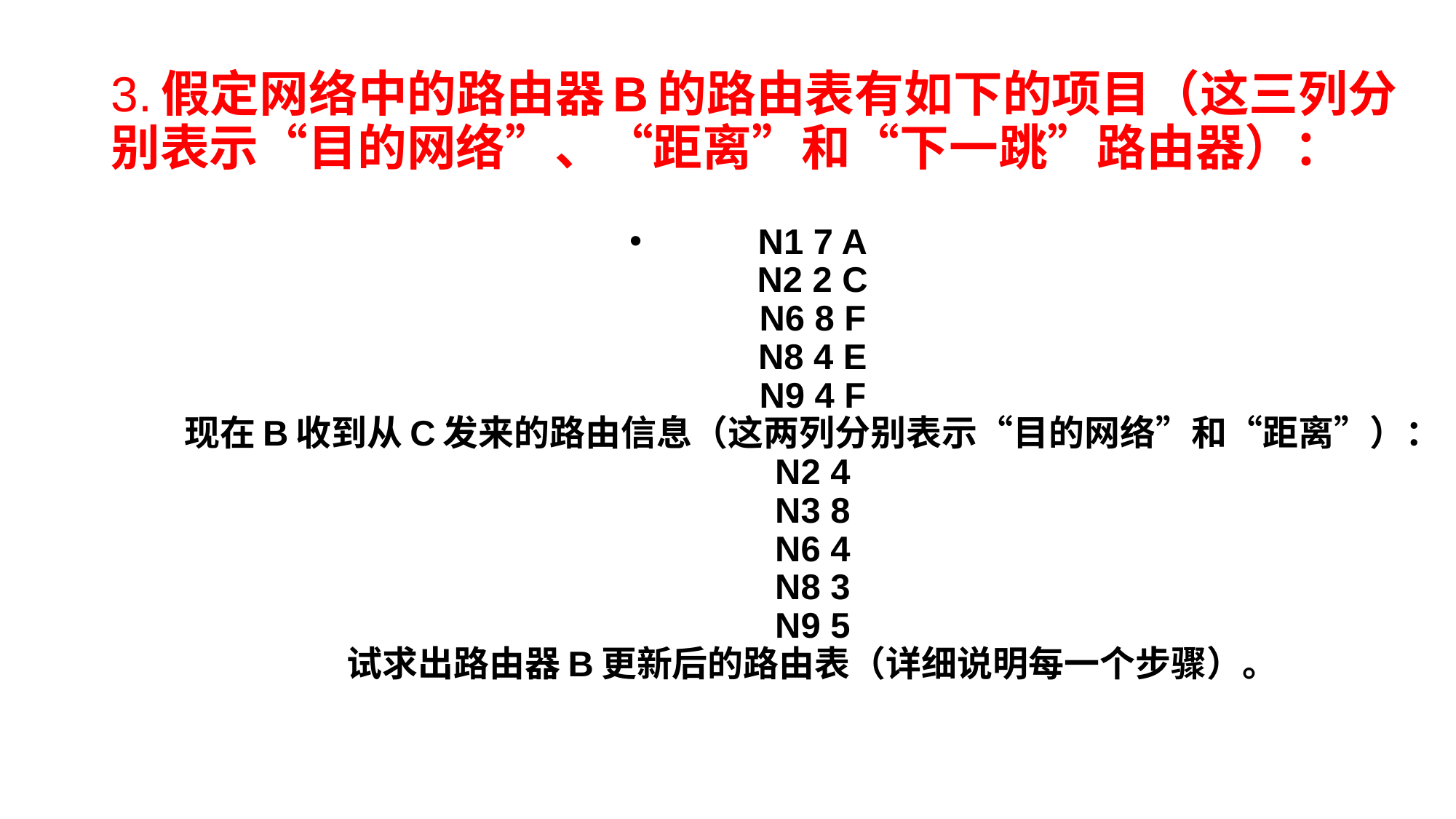

# 3.假定网络中的路由器B的路由表有如下的项目（这三列分别表示“目的网络”、“距离”和“下一跳”路由器）：
N1 7 A
N2 2 C
N6 8 F
N8 4 E
N9 4 F
现在B收到从C发来的路由信息（这两列分别表示“目的网络”和“距离”）：
N2 4
N3 8
N6 4
N8 3
N9 5
试求出路由器B更新后的路由表（详细说明每一个步骤）。